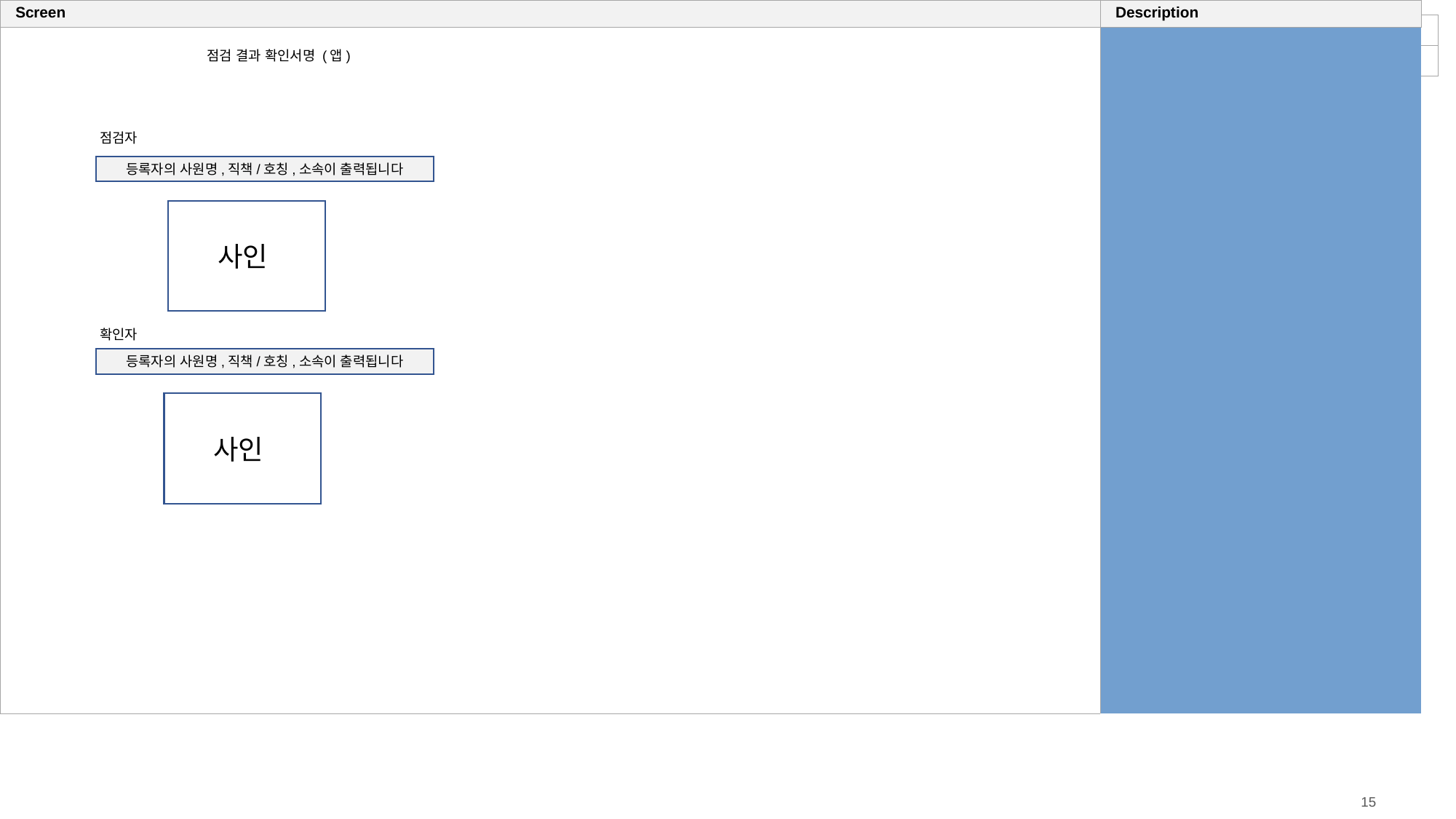

점검 결과 확인서명 (앱)
점검자
등록자의 사원명,직책/호칭,소속이 출력됩니다
사인
확인자
등록자의 사원명,직책/호칭,소속이 출력됩니다
사인